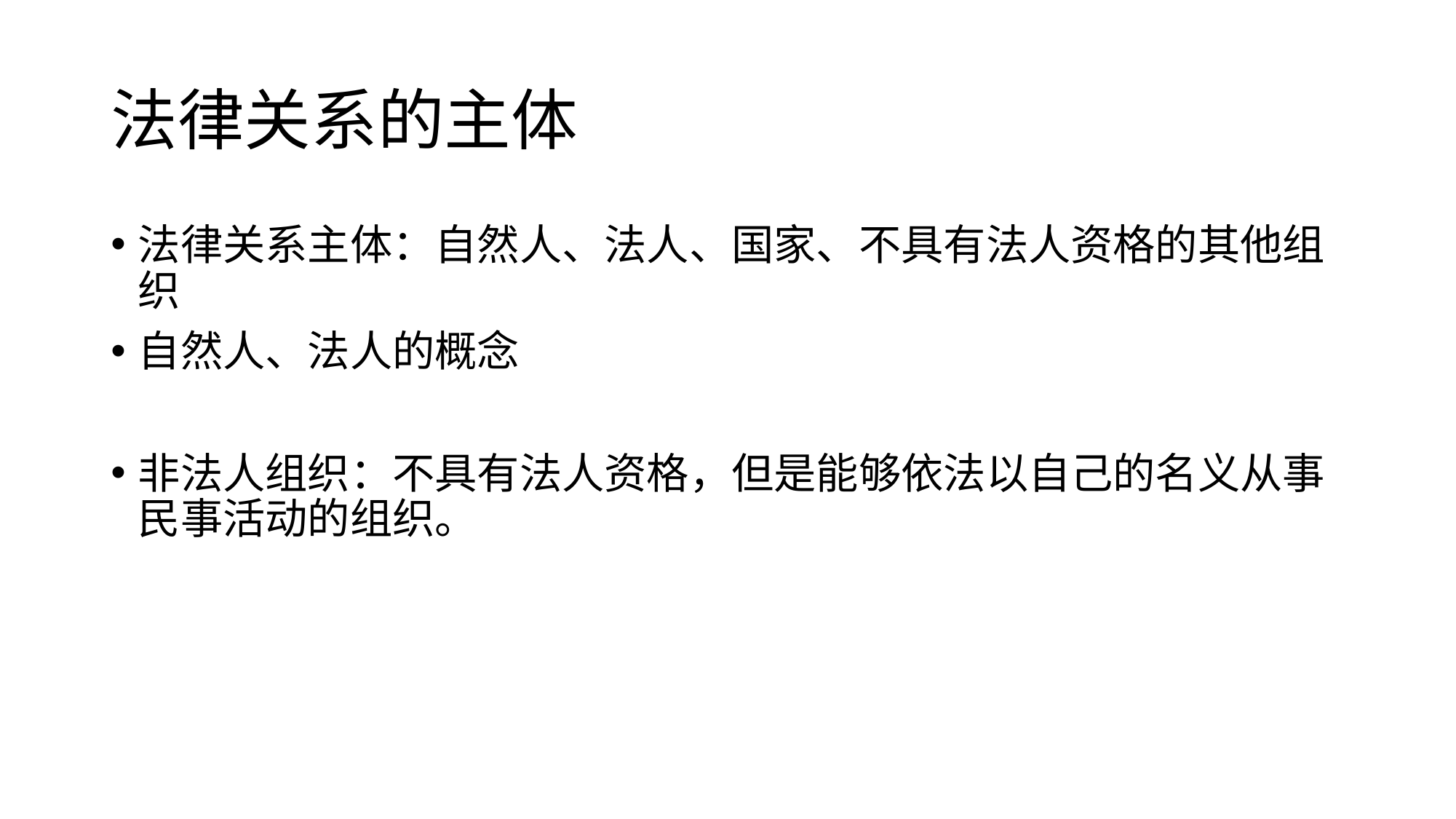

# 法律关系的主体
法律关系主体：自然人、法人、国家、不具有法人资格的其他组织
自然人、法人的概念

非法人组织：不具有法人资格，但是能够依法以自己的名义从事民事活动的组织。